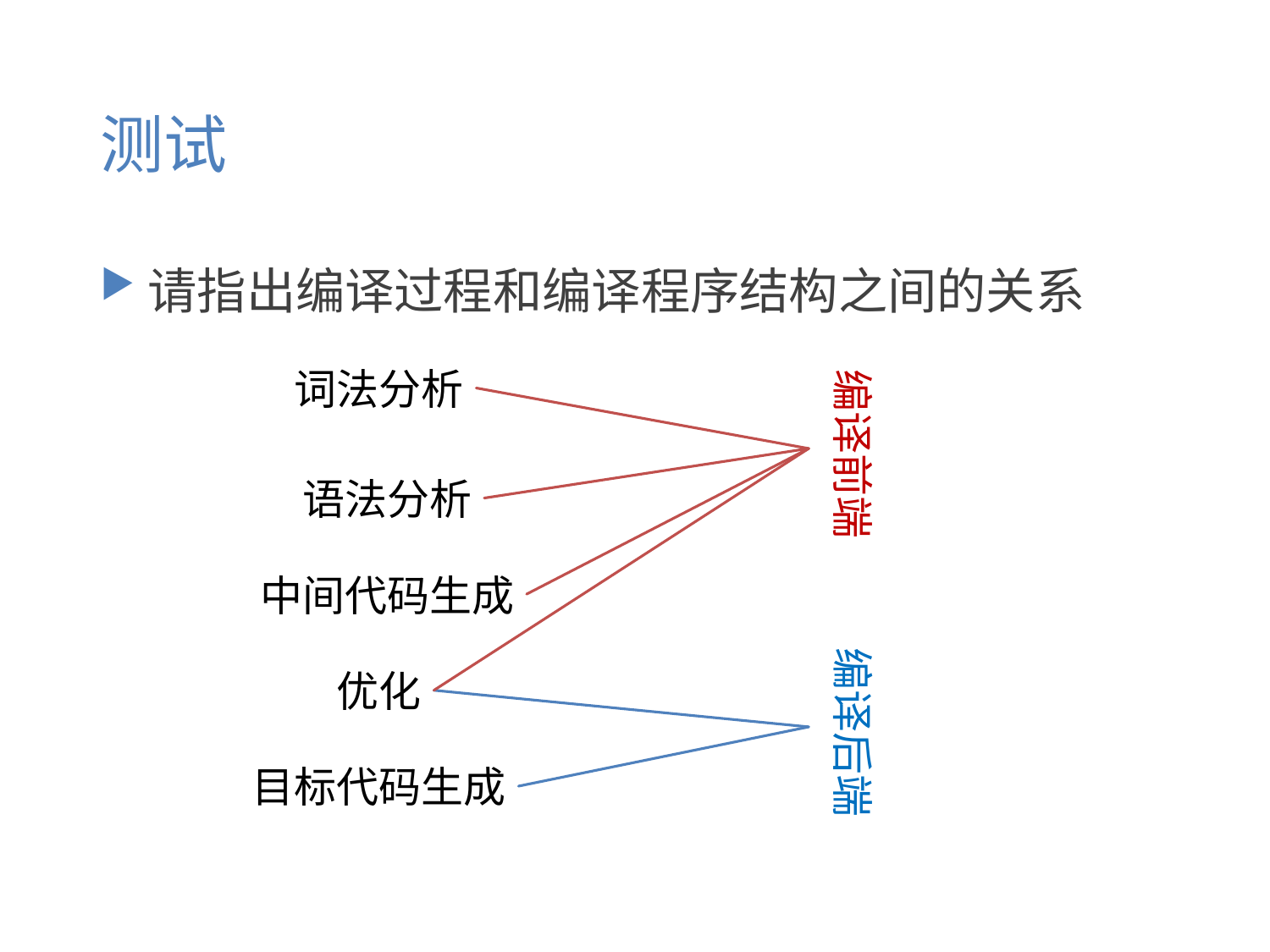

# 测试
请指出编译过程和编译程序结构之间的关系
词法分析
编译前端
语法分析
中间代码生成
编译后端
优化
目标代码生成